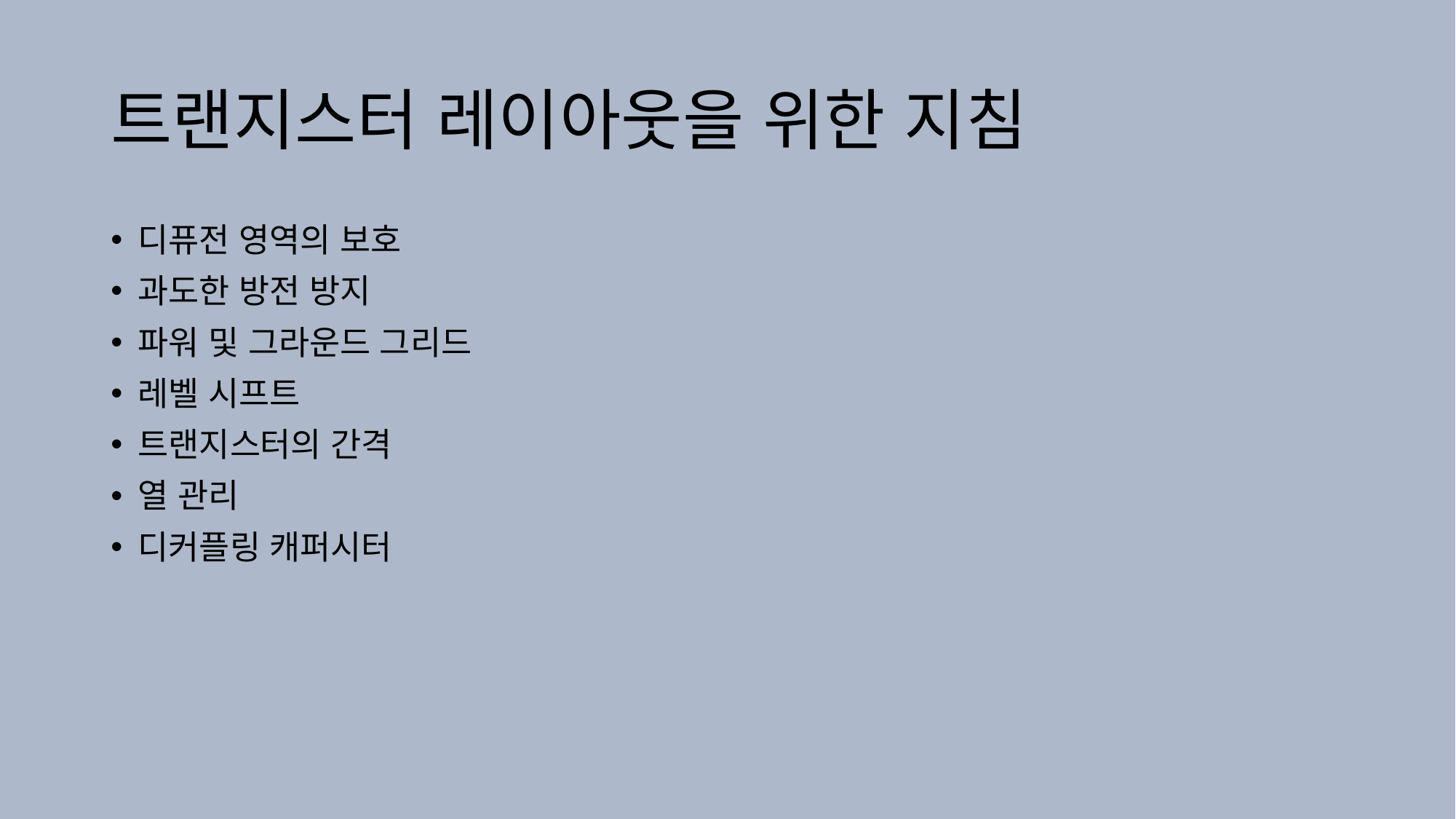

# 트랜지스터 레이아웃을 위한 지침
디퓨전 영역의 보호
과도한 방전 방지
파워 및 그라운드 그리드
레벨 시프트
트랜지스터의 간격
열 관리
디커플링 캐퍼시터